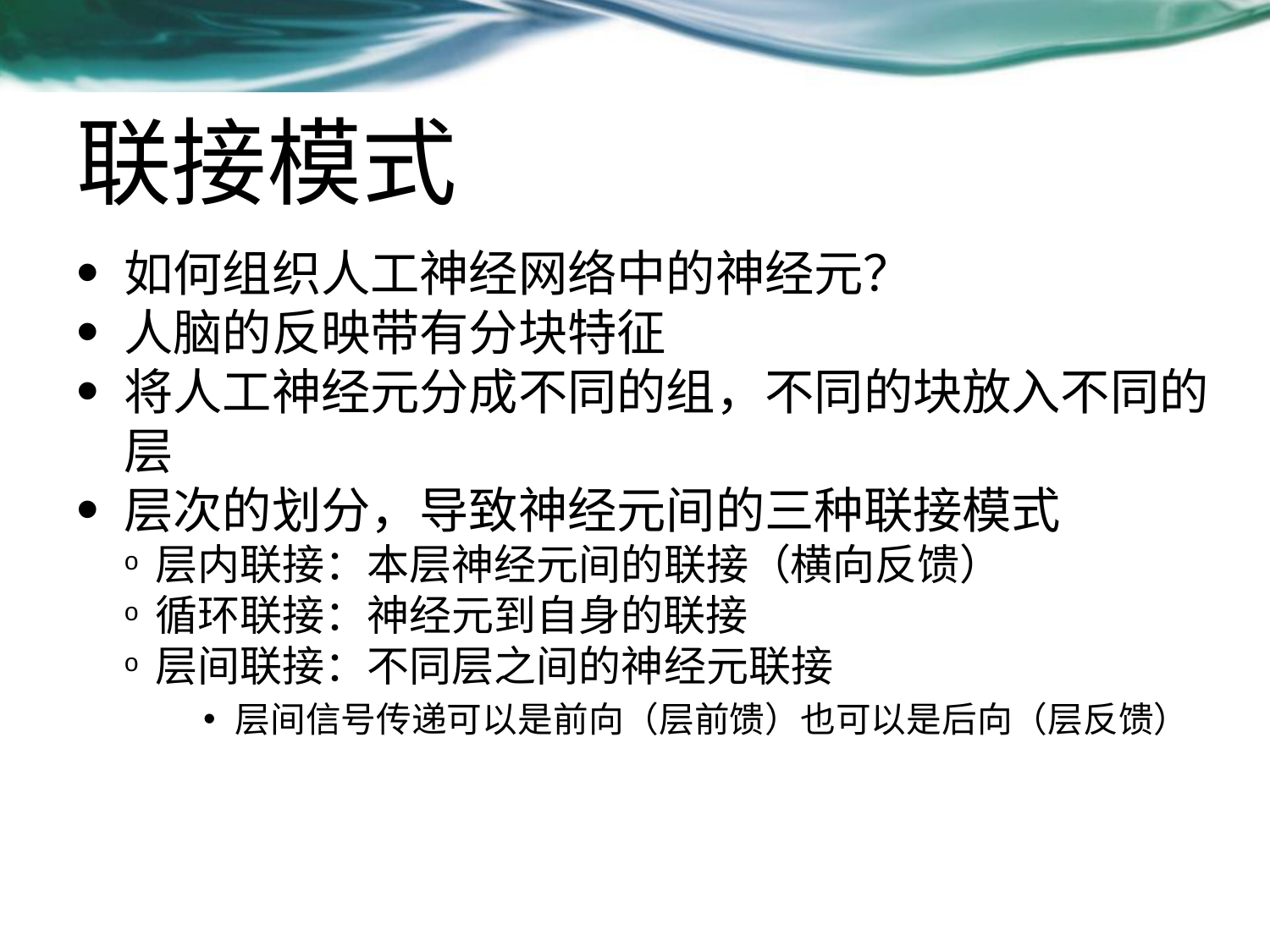

# 联接模式
如何组织人工神经网络中的神经元？
人脑的反映带有分块特征
将人工神经元分成不同的组，不同的块放入不同的层
层次的划分，导致神经元间的三种联接模式
层内联接：本层神经元间的联接（横向反馈）
循环联接：神经元到自身的联接
层间联接：不同层之间的神经元联接
层间信号传递可以是前向（层前馈）也可以是后向（层反馈）